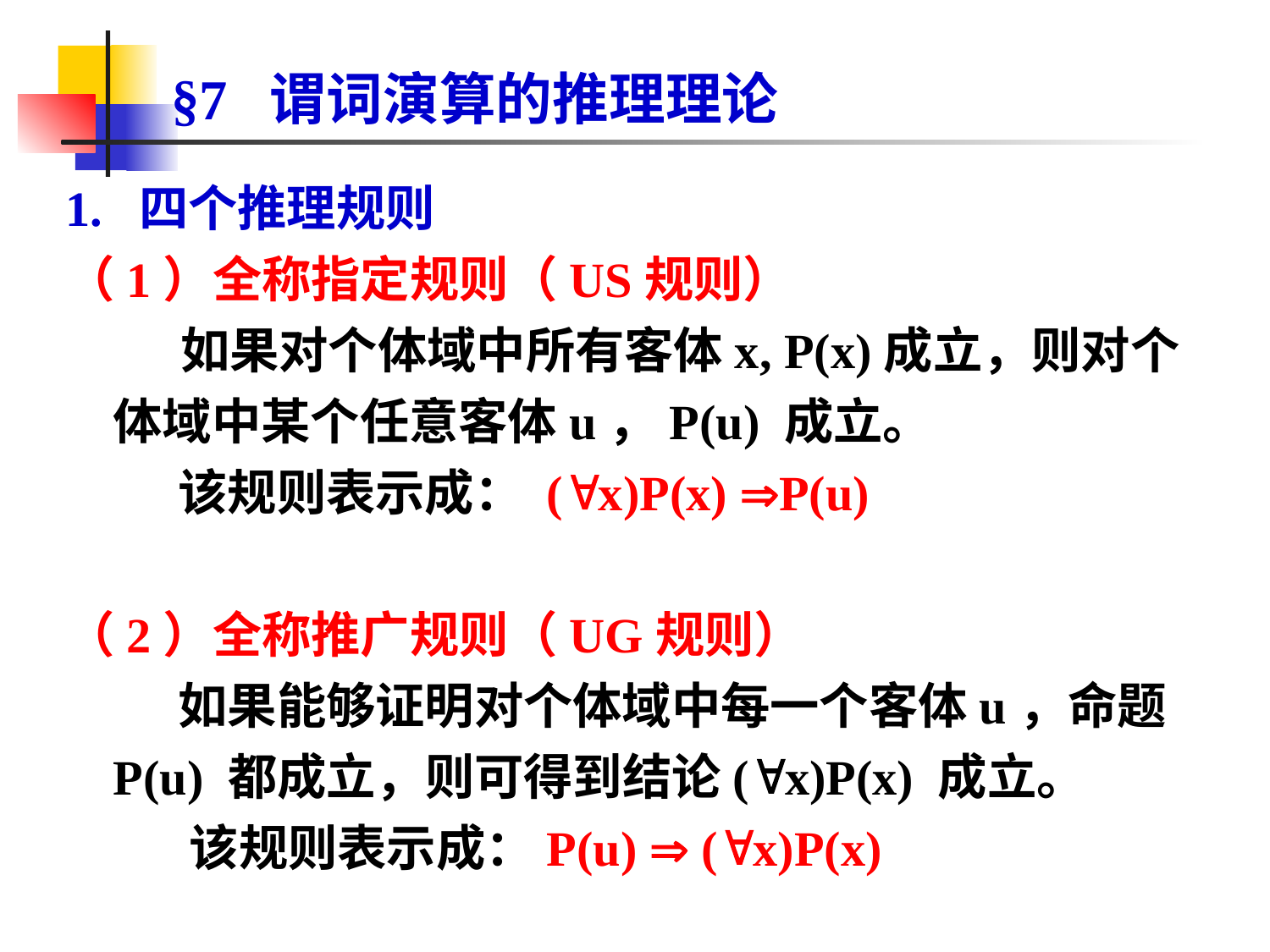

# §7  谓词演算的推理理论
1.  四个推理规则
（1）全称指定规则（US规则）
      如果对个体域中所有客体x, P(x)成立，则对个体域中某个任意客体u，P(u) 成立。
         该规则表示成： (∀x)P(x) ⇒P(u)

（2）全称推广规则（UG规则）
         如果能够证明对个体域中每一个客体u，命题P(u) 都成立，则可得到结论(∀x)P(x) 成立。
          该规则表示成：P(u) ⇒ (∀x)P(x)
89